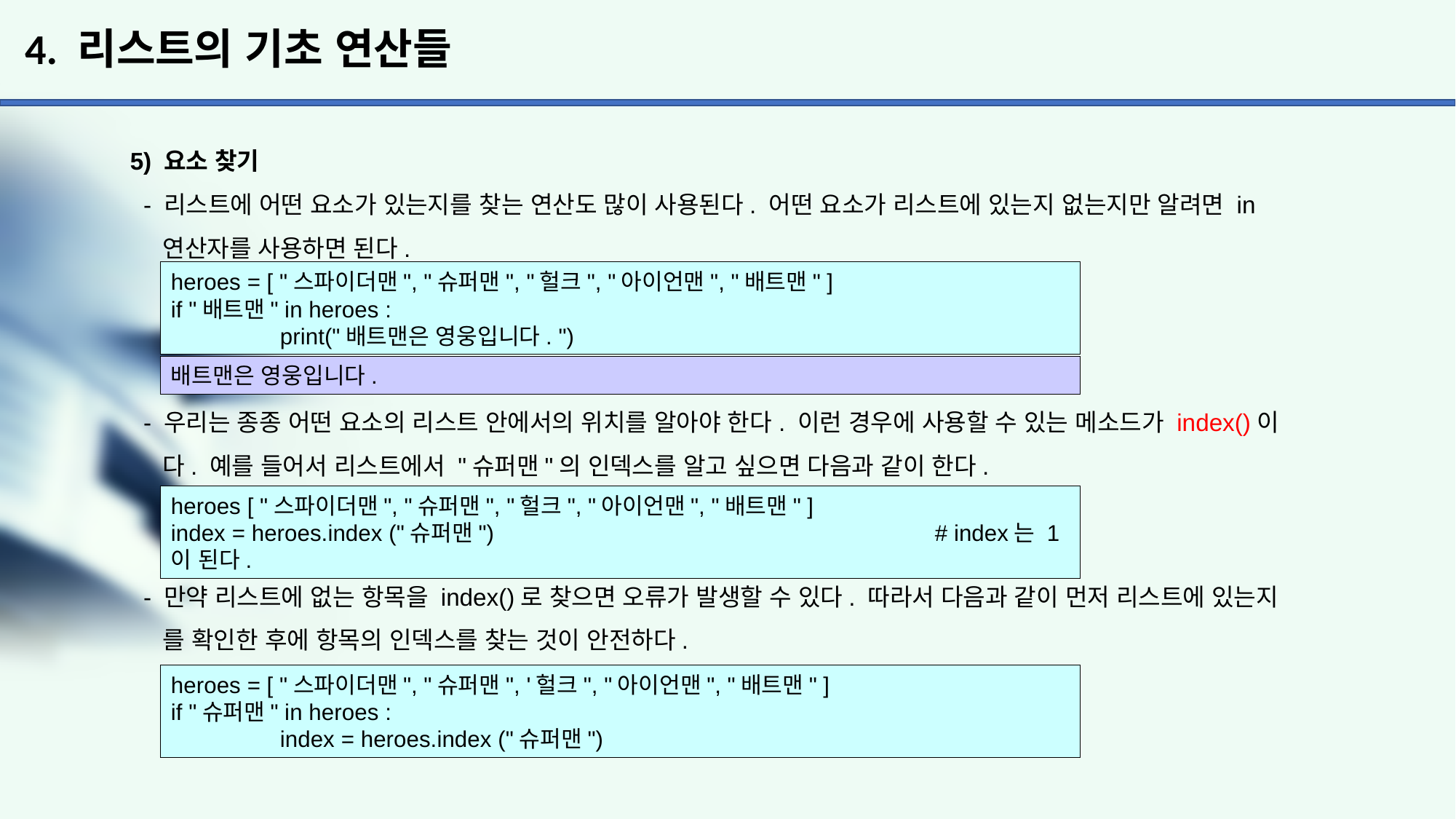

# 4. 리스트의 기초 연산들
5) 요소 찾기
  - 리스트에 어떤 요소가 있는지를 찾는 연산도 많이 사용된다. 어떤 요소가 리스트에 있는지 없는지만 알려면 in
    연산자를 사용하면 된다.

  - 우리는 종종 어떤 요소의 리스트 안에서의 위치를 알아야 한다. 이런 경우에 사용할 수 있는 메소드가 index()이
    다. 예를 들어서 리스트에서 "슈퍼맨"의 인덱스를 알고 싶으면 다음과 같이 한다.

  - 만약 리스트에 없는 항목을 index()로 찾으면 오류가 발생할 수 있다. 따라서 다음과 같이 먼저 리스트에 있는지
    를 확인한 후에 항목의 인덱스를 찾는 것이 안전하다.
heroes = [ "스파이더맨", "슈퍼맨", "헐크", "아이언맨", "배트맨" ]
if "배트맨" in heroes :
	print("배트맨은 영웅입니다. ")
배트맨은 영웅입니다.
heroes [ "스파이더맨", "슈퍼맨", "헐크", "아이언맨", "배트맨" ]
index = heroes.index ("슈퍼맨") 				# index는 1이 된다.
heroes = [ "스파이더맨", "슈퍼맨", '헐크", "아이언맨", "배트맨" ]
if "슈퍼맨" in heroes :
	index = heroes.index ("슈퍼맨")